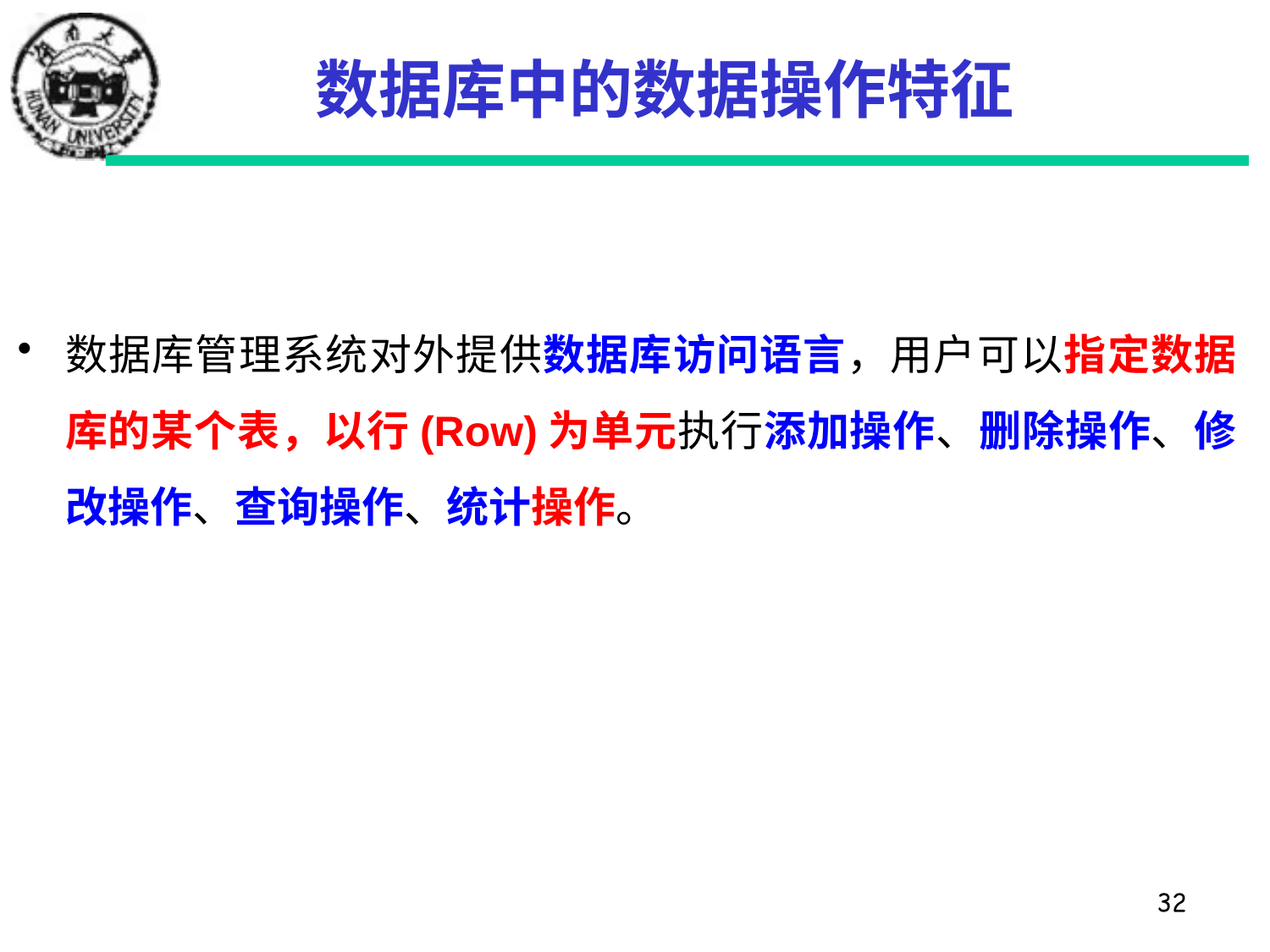

# 数据库中的数据操作特征
数据库管理系统对外提供数据库访问语言，用户可以指定数据库的某个表，以行(Row)为单元执行添加操作、删除操作、修改操作、查询操作、统计操作。
32